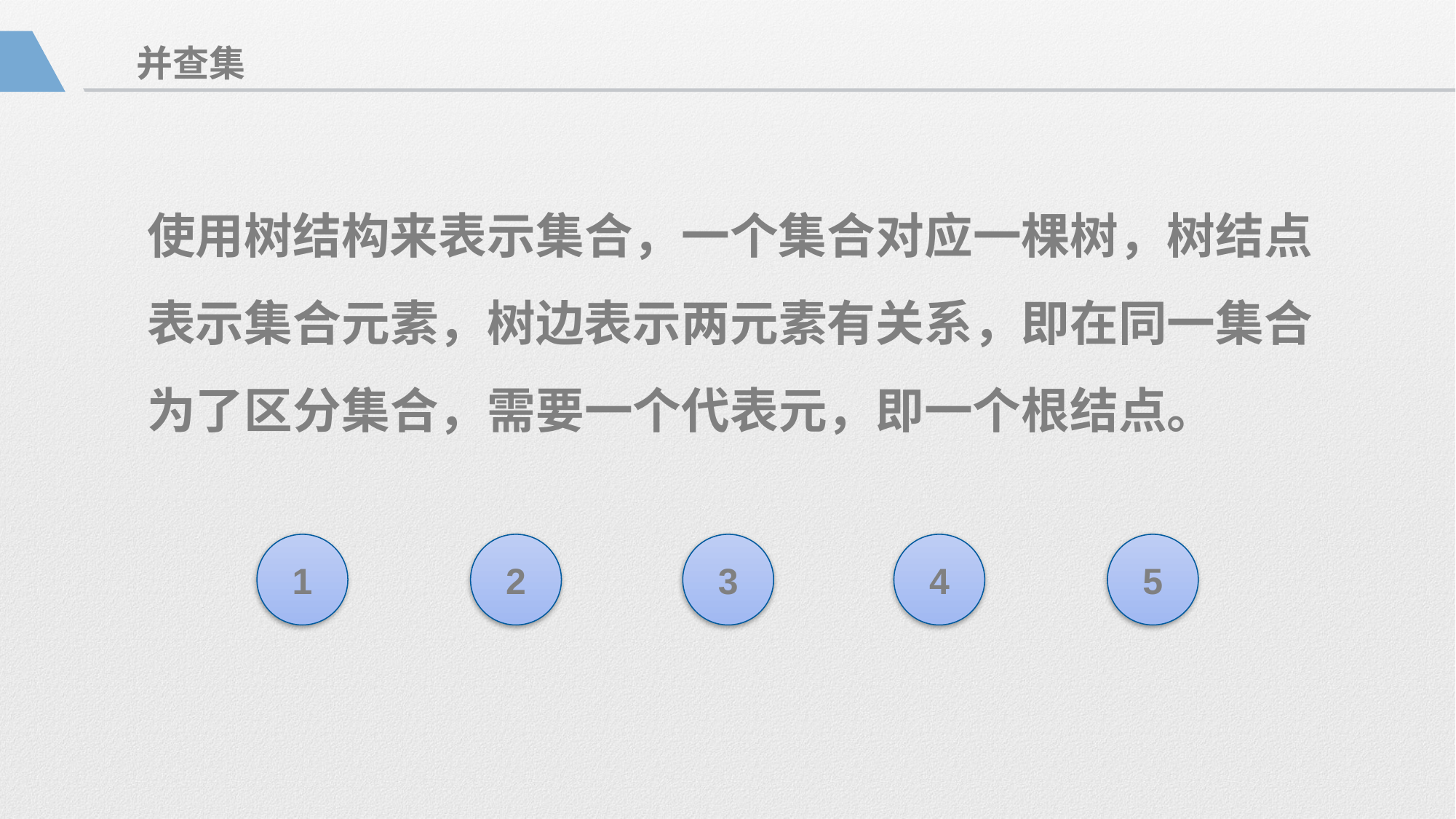

并查集
使用树结构来表示集合，一个集合对应一棵树，树结点表示集合元素，树边表示两元素有关系，即在同一集合
为了区分集合，需要一个代表元，即一个根结点。
1
2
3
4
5